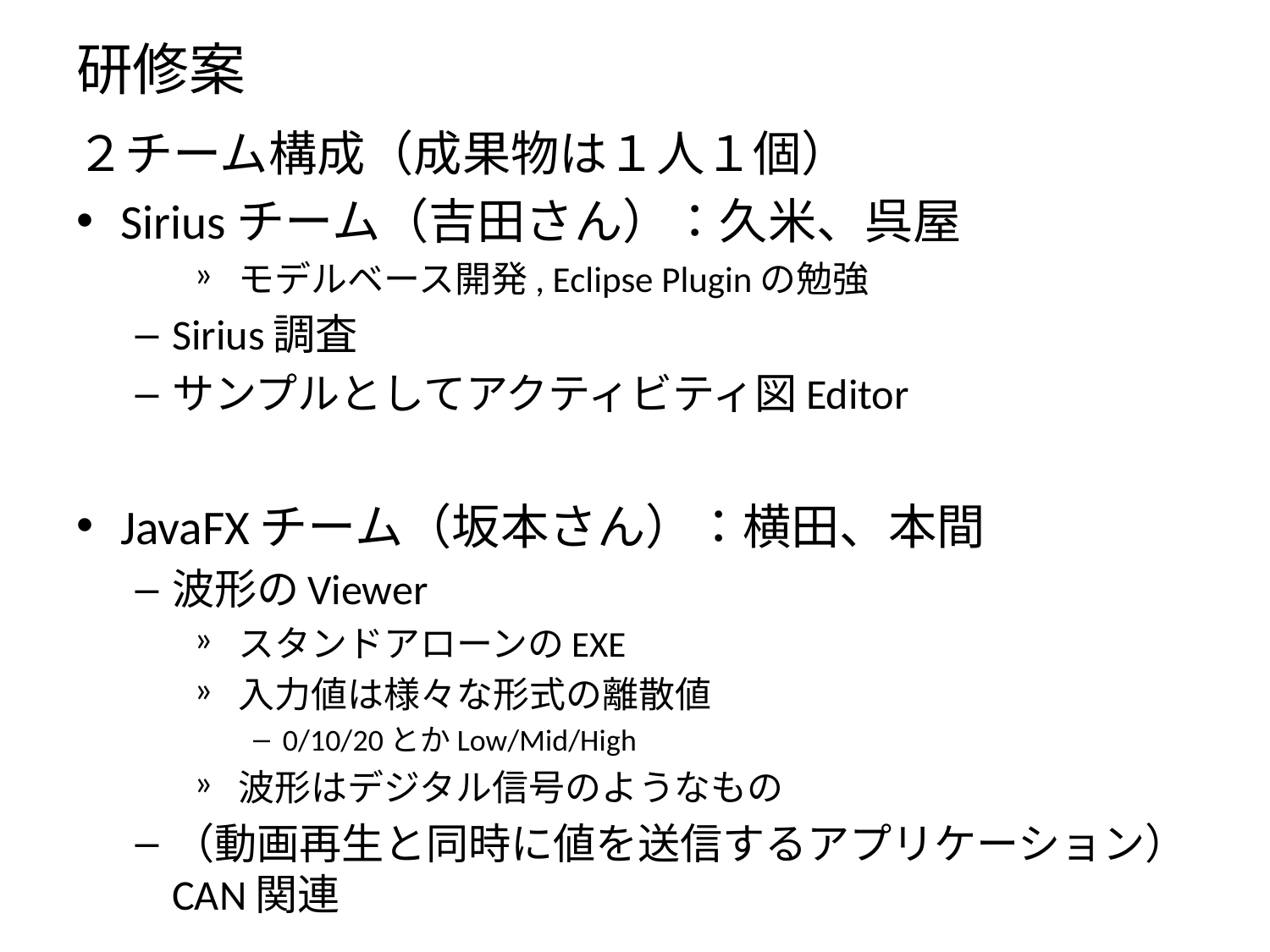

# 研修案
２チーム構成（成果物は１人１個）
Siriusチーム（吉田さん）：久米、呉屋
モデルベース開発, Eclipse Pluginの勉強
Sirius調査
サンプルとしてアクティビティ図Editor

JavaFXチーム（坂本さん）：横田、本間
波形のViewer
スタンドアローンのEXE
入力値は様々な形式の離散値
0/10/20とかLow/Mid/High
波形はデジタル信号のようなもの
（動画再生と同時に値を送信するアプリケーション）CAN関連